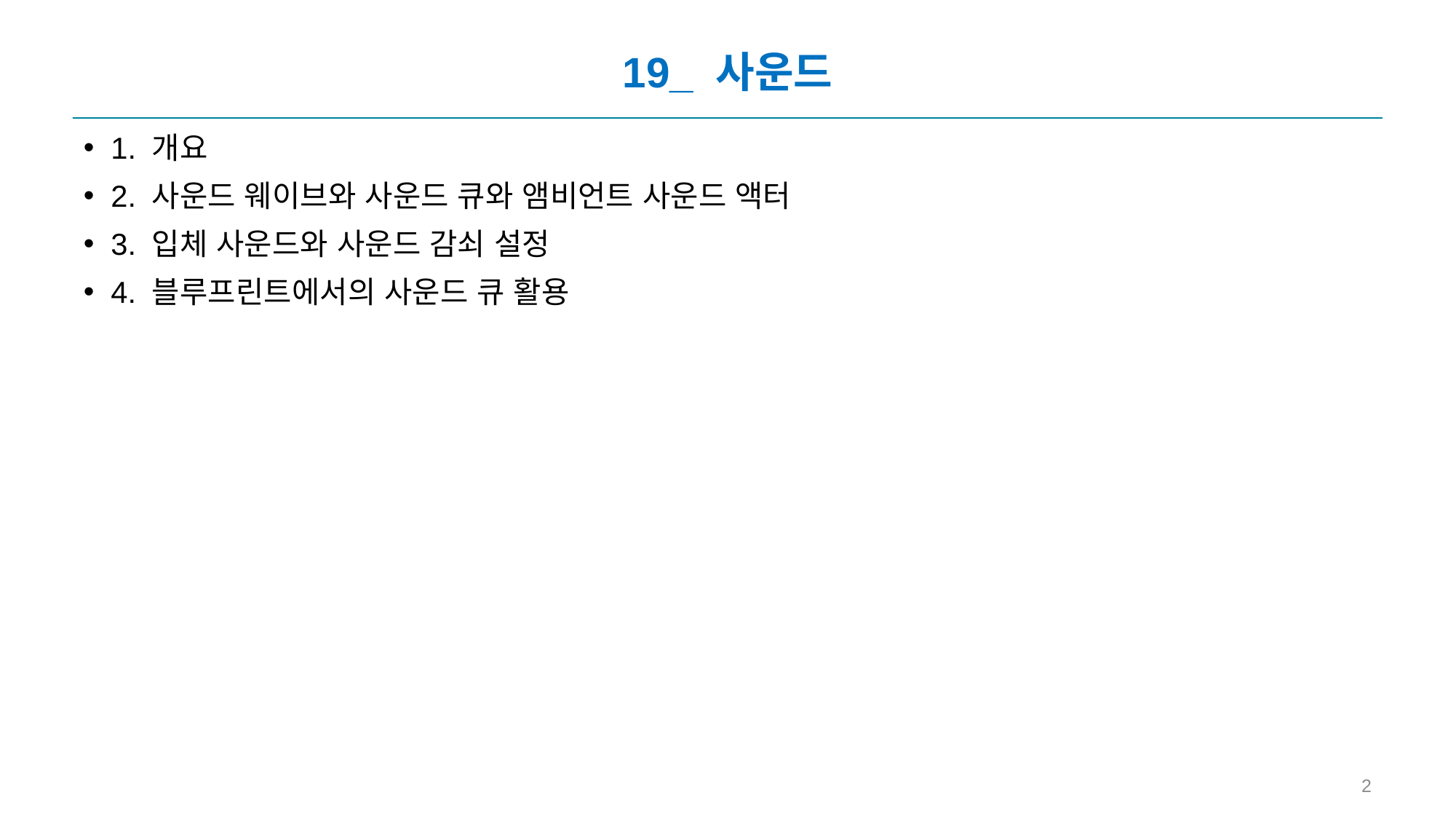

# 19_ 사운드
1. 개요
2. 사운드 웨이브와 사운드 큐와 앰비언트 사운드 액터
3. 입체 사운드와 사운드 감쇠 설정
4. 블루프린트에서의 사운드 큐 활용

2